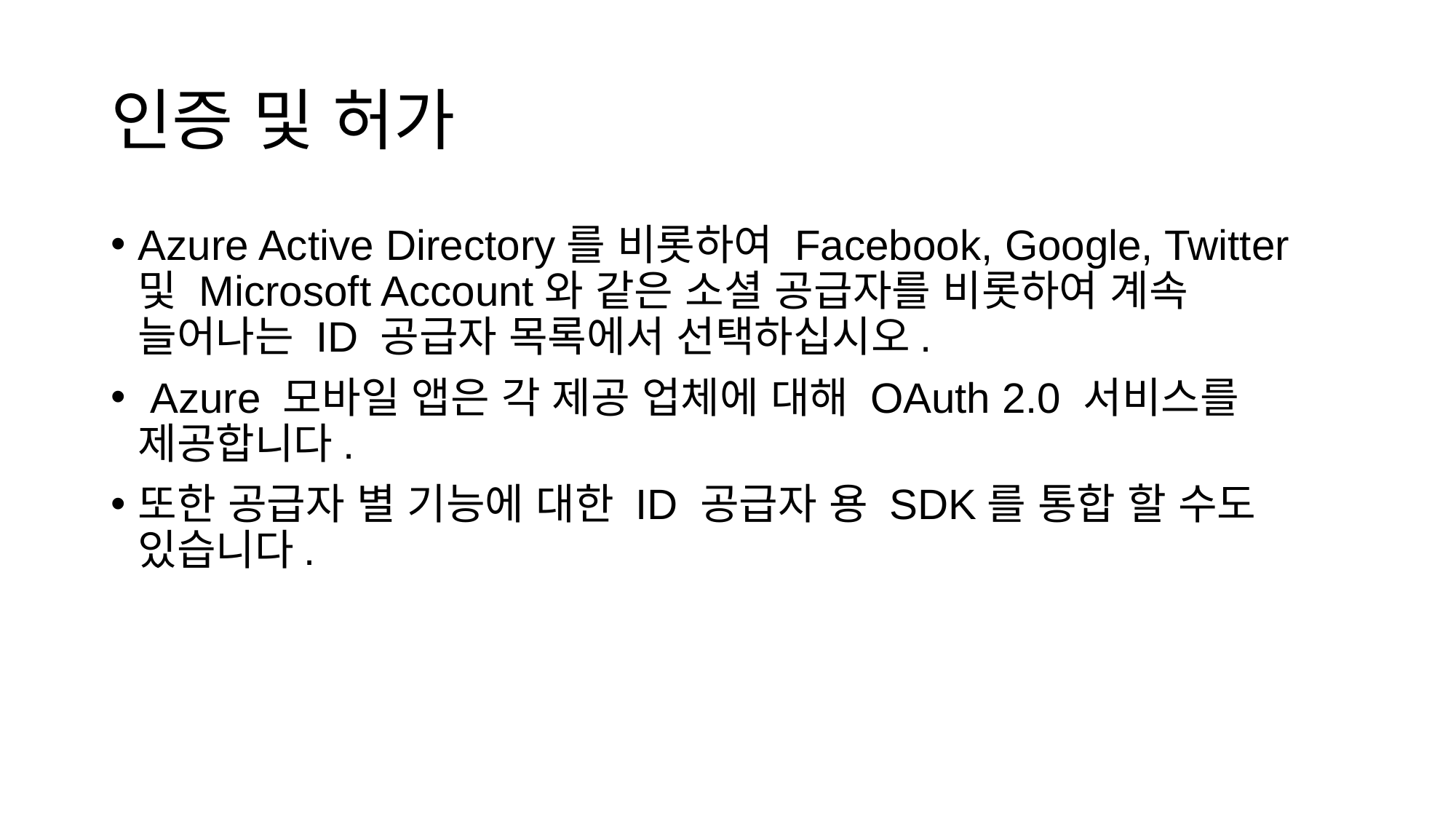

# 인증 및 허가
Azure Active Directory를 비롯하여 Facebook, Google, Twitter 및 Microsoft Account와 같은 소셜 공급자를 비롯하여 계속 늘어나는 ID 공급자 목록에서 선택하십시오.
 Azure 모바일 앱은 각 제공 업체에 대해 OAuth 2.0 서비스를 제공합니다.
또한 공급자 별 기능에 대한 ID 공급자 용 SDK를 통합 할 수도 있습니다.